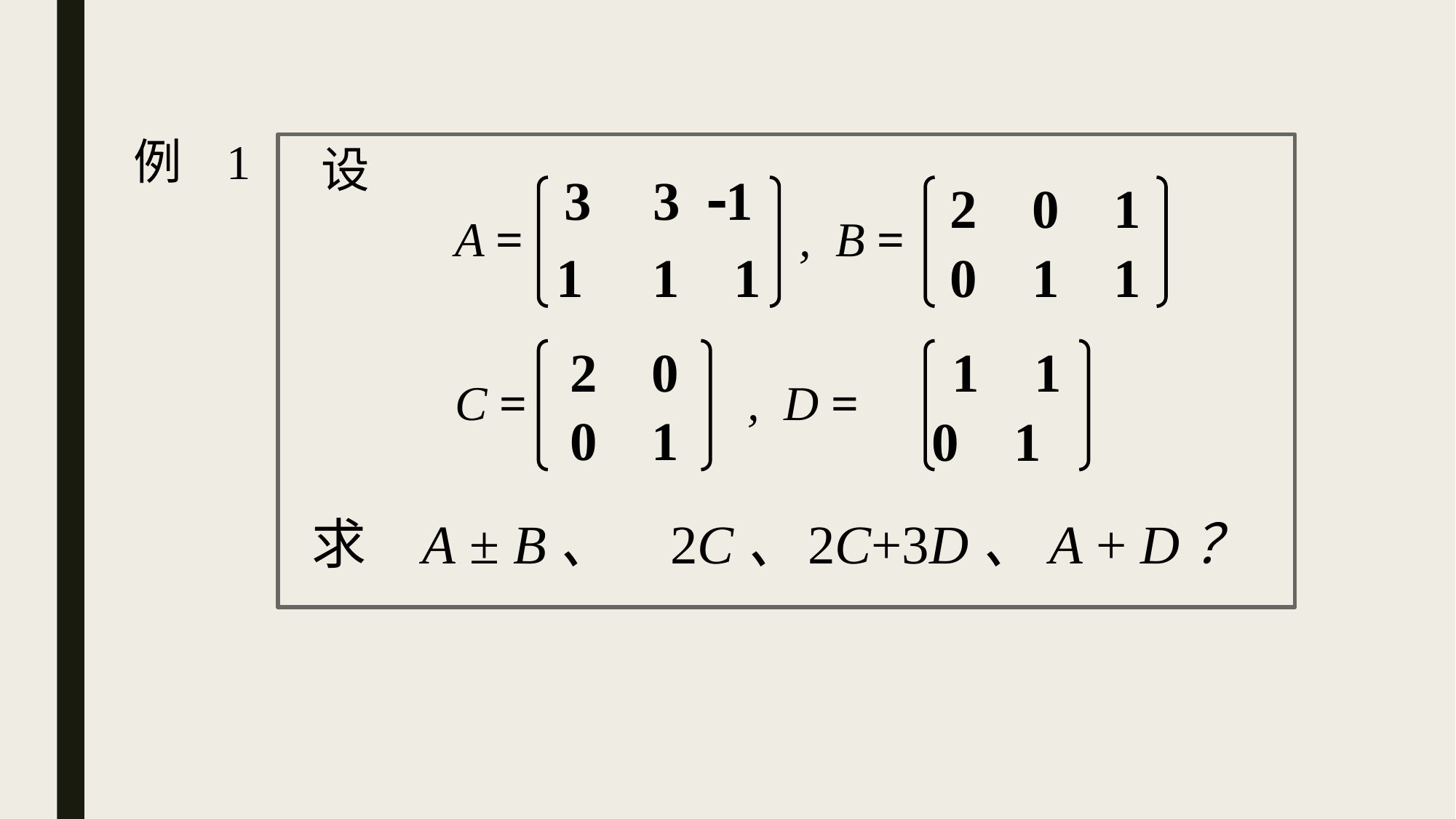

例   1
设

3  −1
2    0    1

A =
,  B =
1     1    1
0    1    1
1    1
2    0

C =
,  D =
0    1
0    1
求
A ± B、
2C、
2C+3D、A + D？